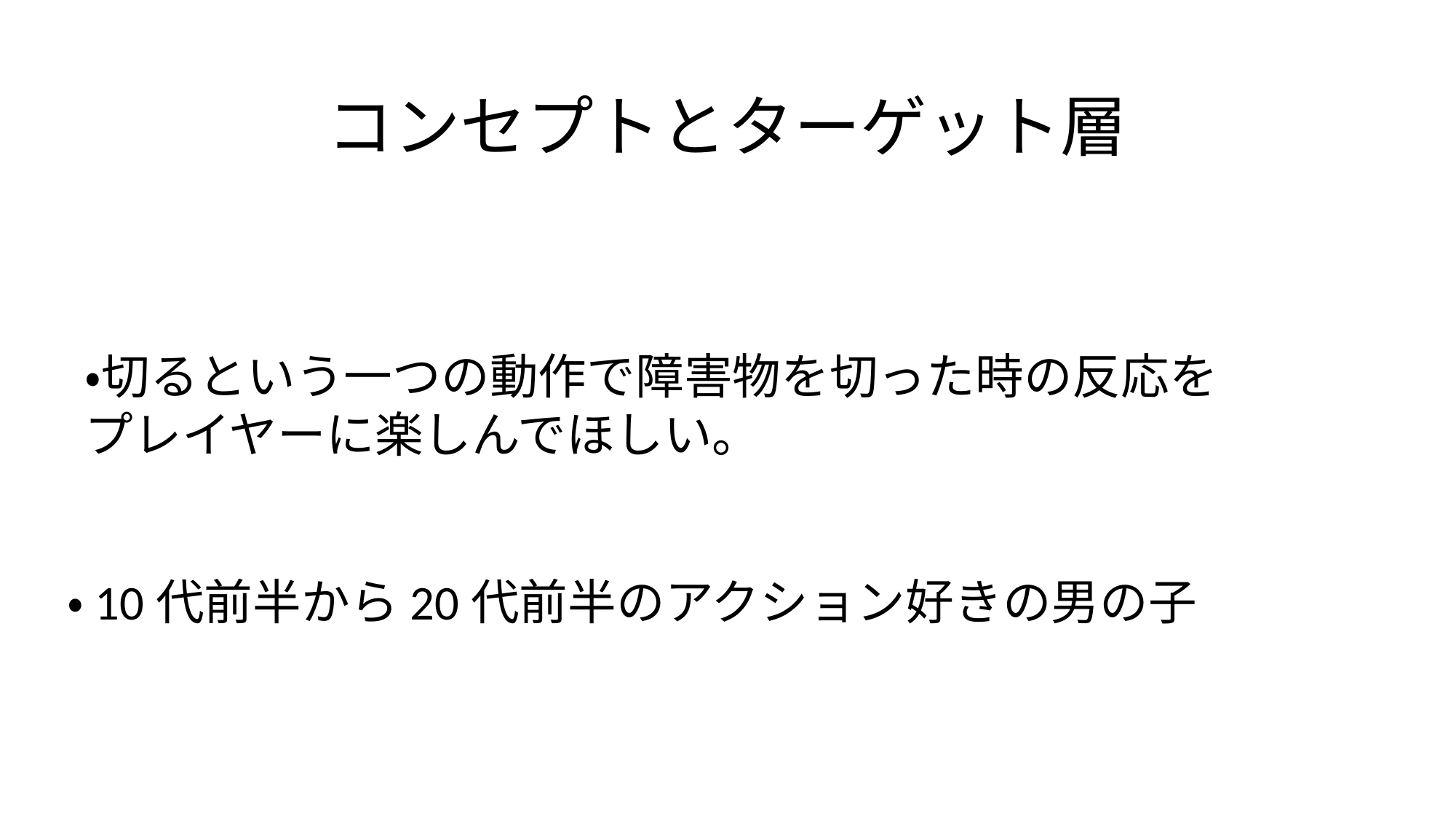

# コンセプトとターゲット層

・切るという一つの動作で障害物を切った時の反応を
プレイヤーに楽しんでほしい。
・10代前半から20代前半のアクション好きの男の子